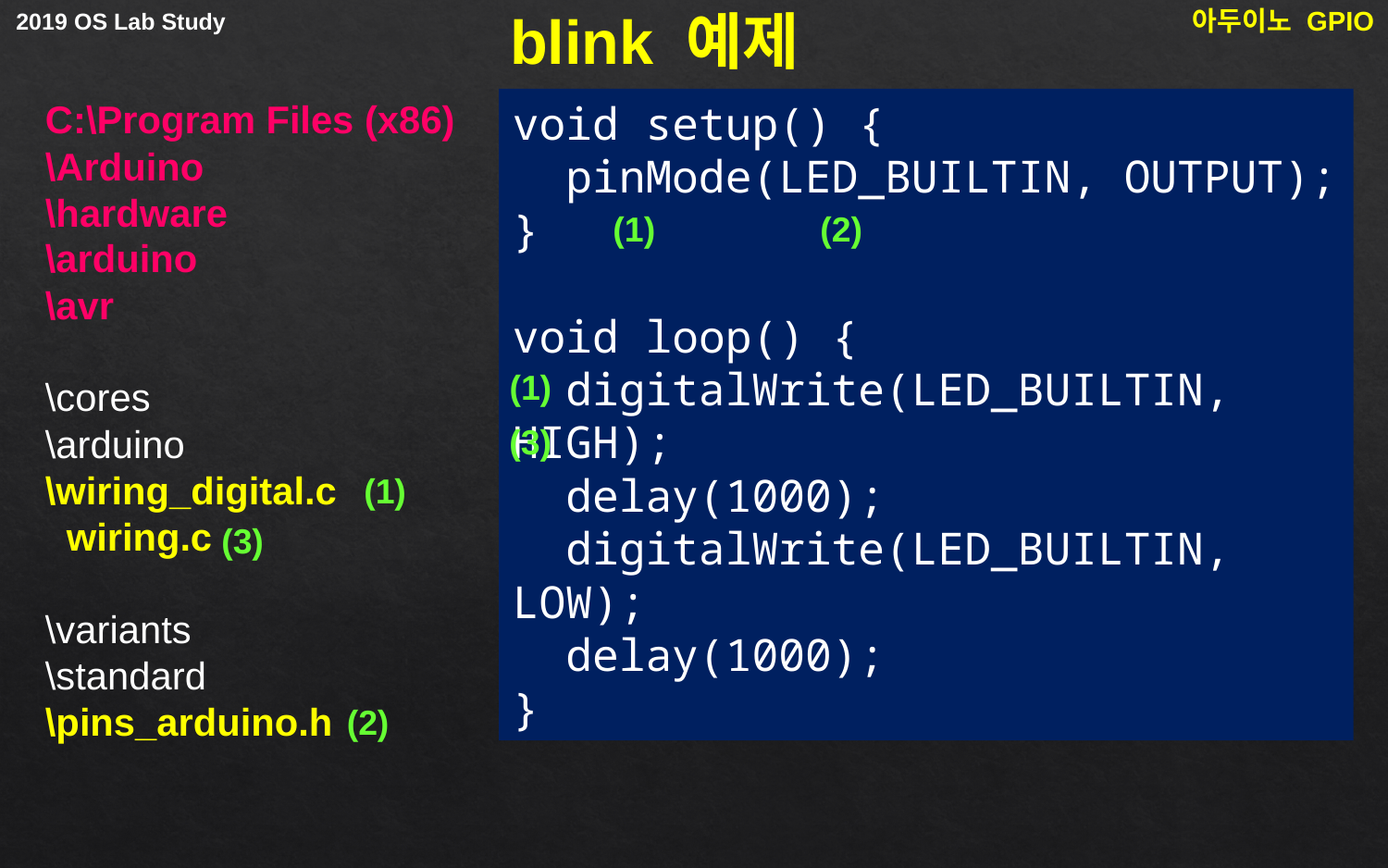

2019 OS Lab Study
blink 예제
아두이노 GPIO
C:\Program Files (x86)
\Arduino
\hardware
\arduino
\avr

\cores
\arduino
\wiring_digital.c
  wiring.c

\variants
\standard
\pins_arduino.h

void setup() {
  pinMode(LED_BUILTIN, OUTPUT);
}

void loop() {
  digitalWrite(LED_BUILTIN, HIGH);
  delay(1000);
  digitalWrite(LED_BUILTIN, LOW);
  delay(1000);
}
(1)
(2)
(1)
(3)
(1)
(3)
(2)